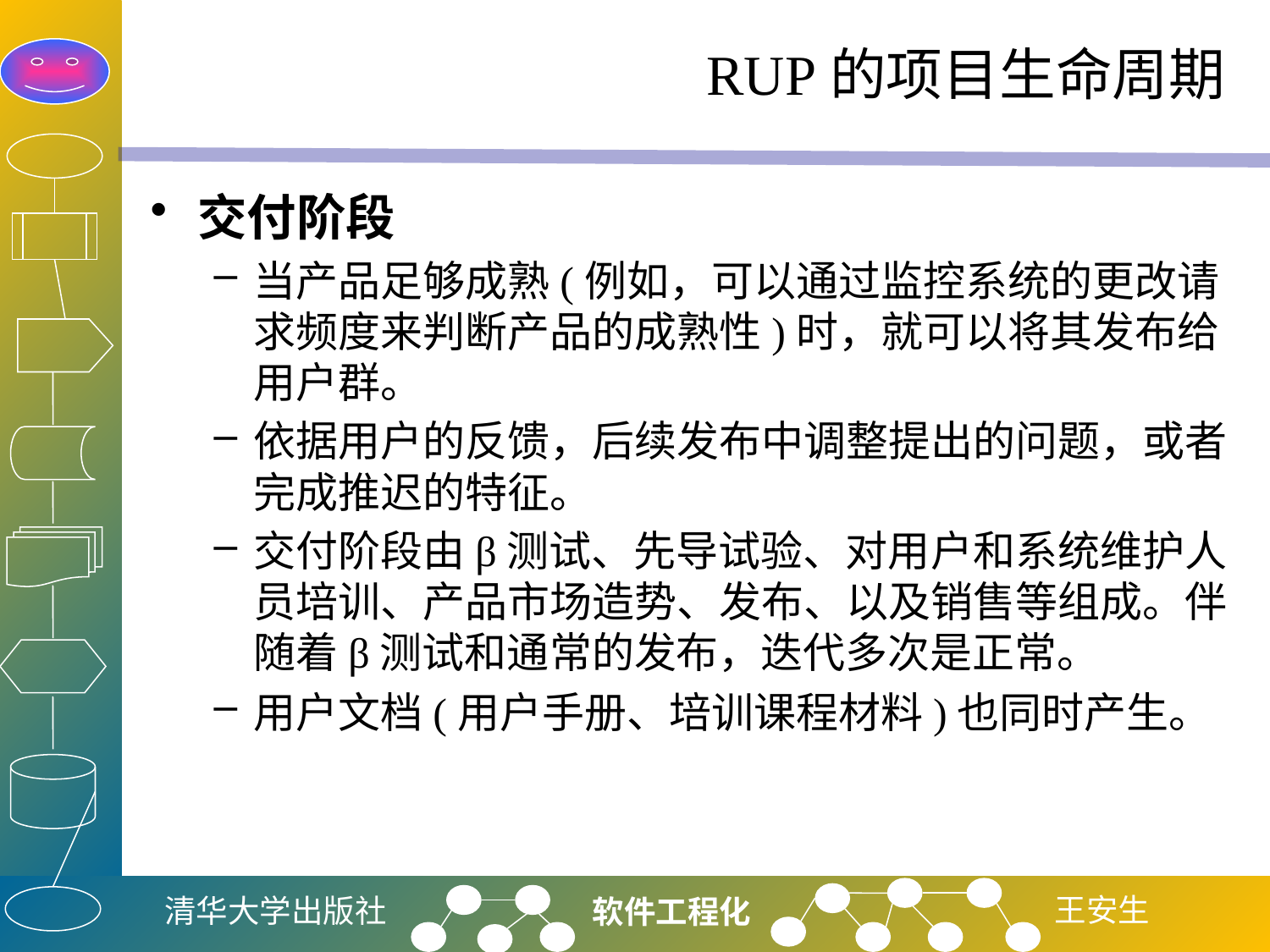

# RUP的项目生命周期
交付阶段
当产品足够成熟(例如，可以通过监控系统的更改请求频度来判断产品的成熟性)时，就可以将其发布给用户群。
依据用户的反馈，后续发布中调整提出的问题，或者完成推迟的特征。
交付阶段由β测试、先导试验、对用户和系统维护人员培训、产品市场造势、发布、以及销售等组成。伴随着β测试和通常的发布，迭代多次是正常。
用户文档(用户手册、培训课程材料)也同时产生。